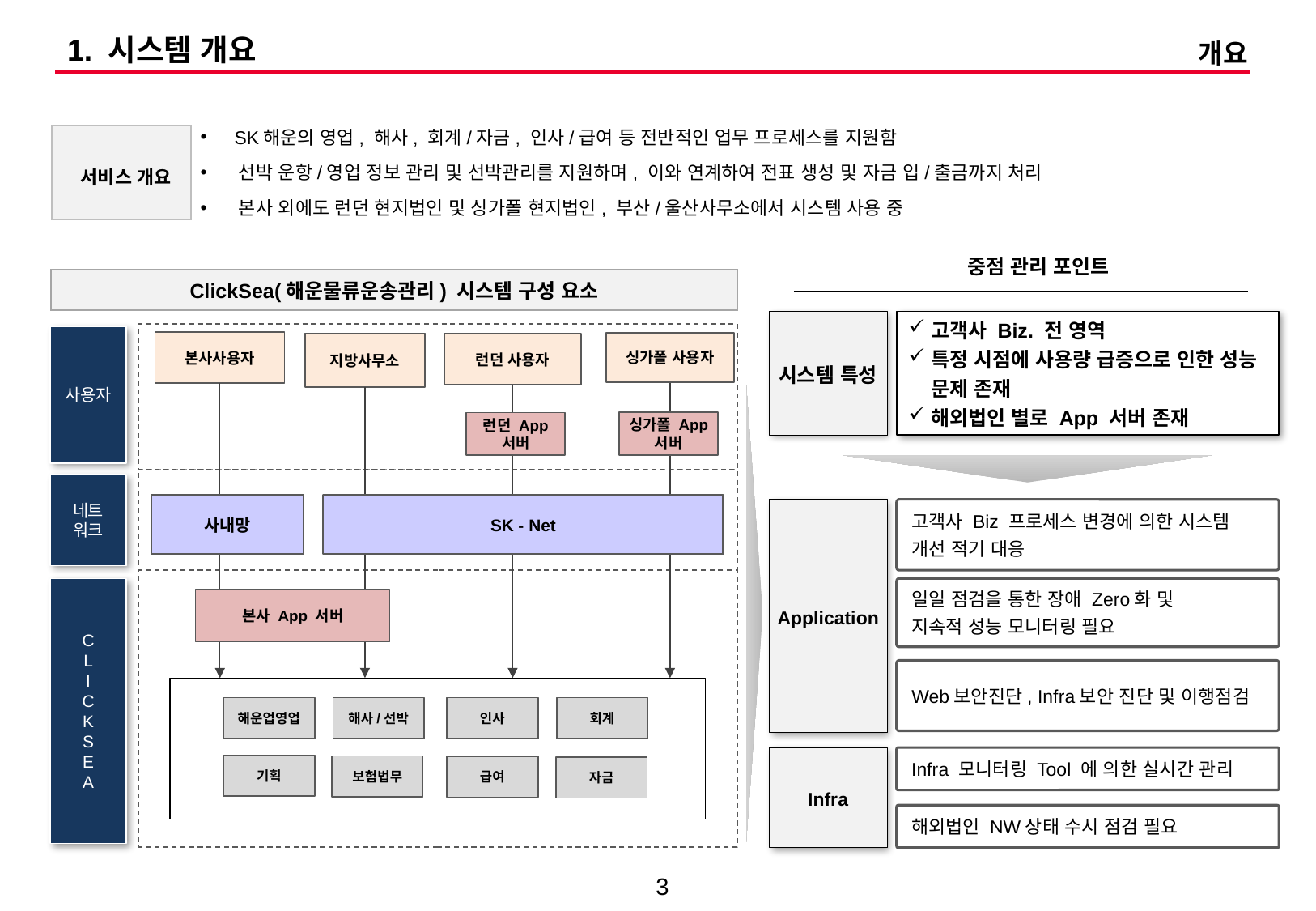

# 1. 시스템 개요
개요
 SK해운의 영업, 해사, 회계/자금, 인사/급여 등 전반적인 업무 프로세스를 지원함
 선박 운항/영업 정보 관리 및 선박관리를 지원하며, 이와 연계하여 전표 생성 및 자금 입/출금까지 처리
 본사 외에도 런던 현지법인 및 싱가폴 현지법인, 부산/울산사무소에서 시스템 사용 중
 서비스 개요
중점 관리 포인트
ClickSea(해운물류운송관리) 시스템 구성 요소

사용자
본사사용자
지방사무소
런던 사용자

네트
워크

C
L
I
C
K
S
E
A
시스템 특성
고객사 Biz. 전 영역
특정 시점에 사용량 급증으로 인한 성능 문제 존재
해외법인 별로 App 서버 존재
싱가폴 사용자
싱가폴 App 서버
런던 App 서버

사내망
SK - Net
고객사 Biz 프로세스 변경에 의한 시스템
개선 적기 대응
Application
일일 점검을 통한 장애 Zero화 및
지속적 성능 모니터링 필요
본사 App 서버

Web보안진단, Infra보안 진단 및 이행점검

인사
해사/선박
해운업영업
회계
기획
보험법무
급여
자금
Infra
Infra 모니터링 Tool 에 의한 실시간 관리
해외법인 NW상태 수시 점검 필요